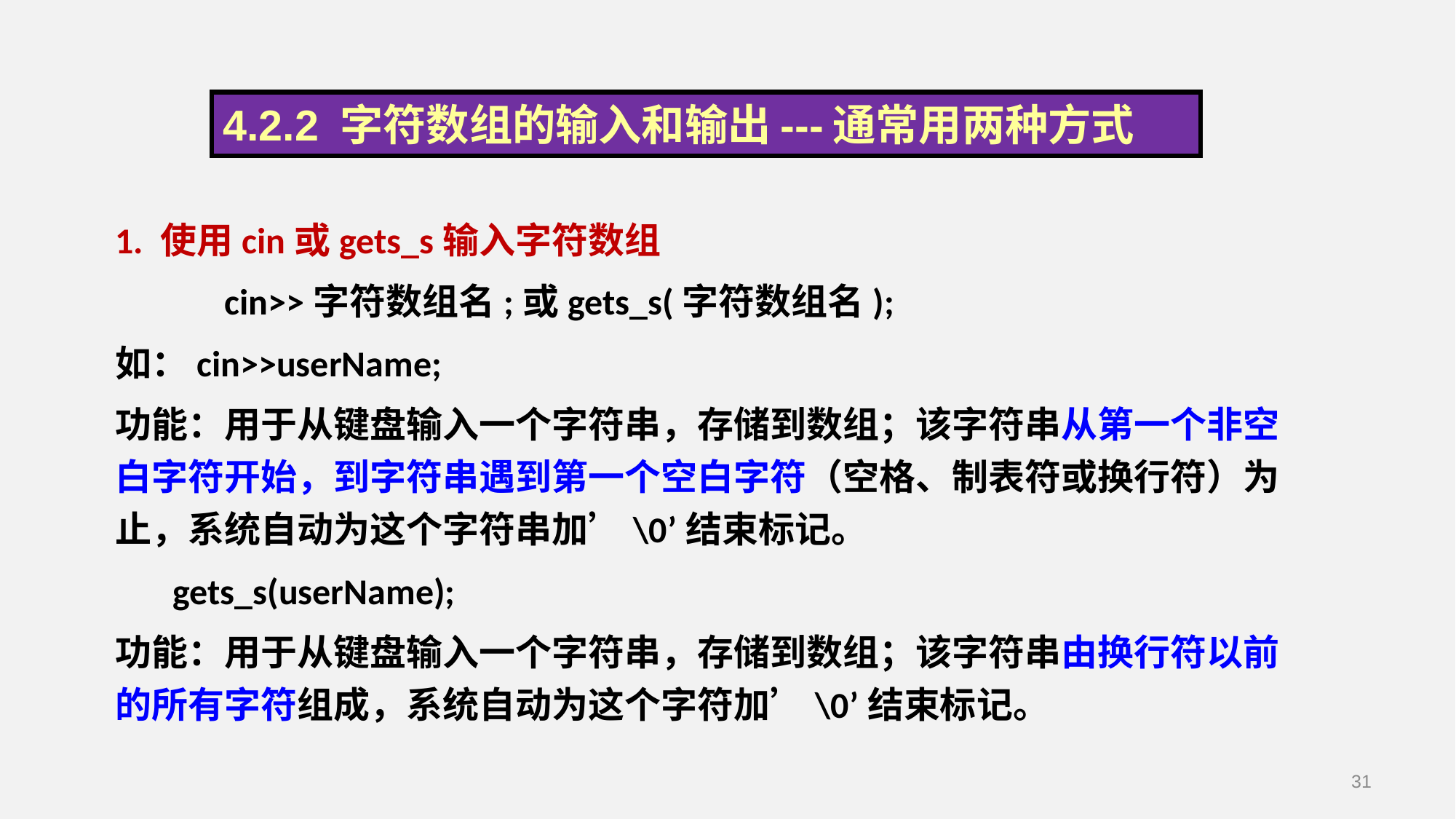

4.2.2 字符数组的输入和输出---通常用两种方式
1. 使用cin或gets_s输入字符数组
	cin>>字符数组名;或gets_s(字符数组名);
如：cin>>userName;
功能：用于从键盘输入一个字符串，存储到数组；该字符串从第一个非空白字符开始，到字符串遇到第一个空白字符（空格、制表符或换行符）为止，系统自动为这个字符串加’\0’结束标记。
       gets_s(userName);
功能：用于从键盘输入一个字符串，存储到数组；该字符串由换行符以前的所有字符组成，系统自动为这个字符加’\0’结束标记。
31